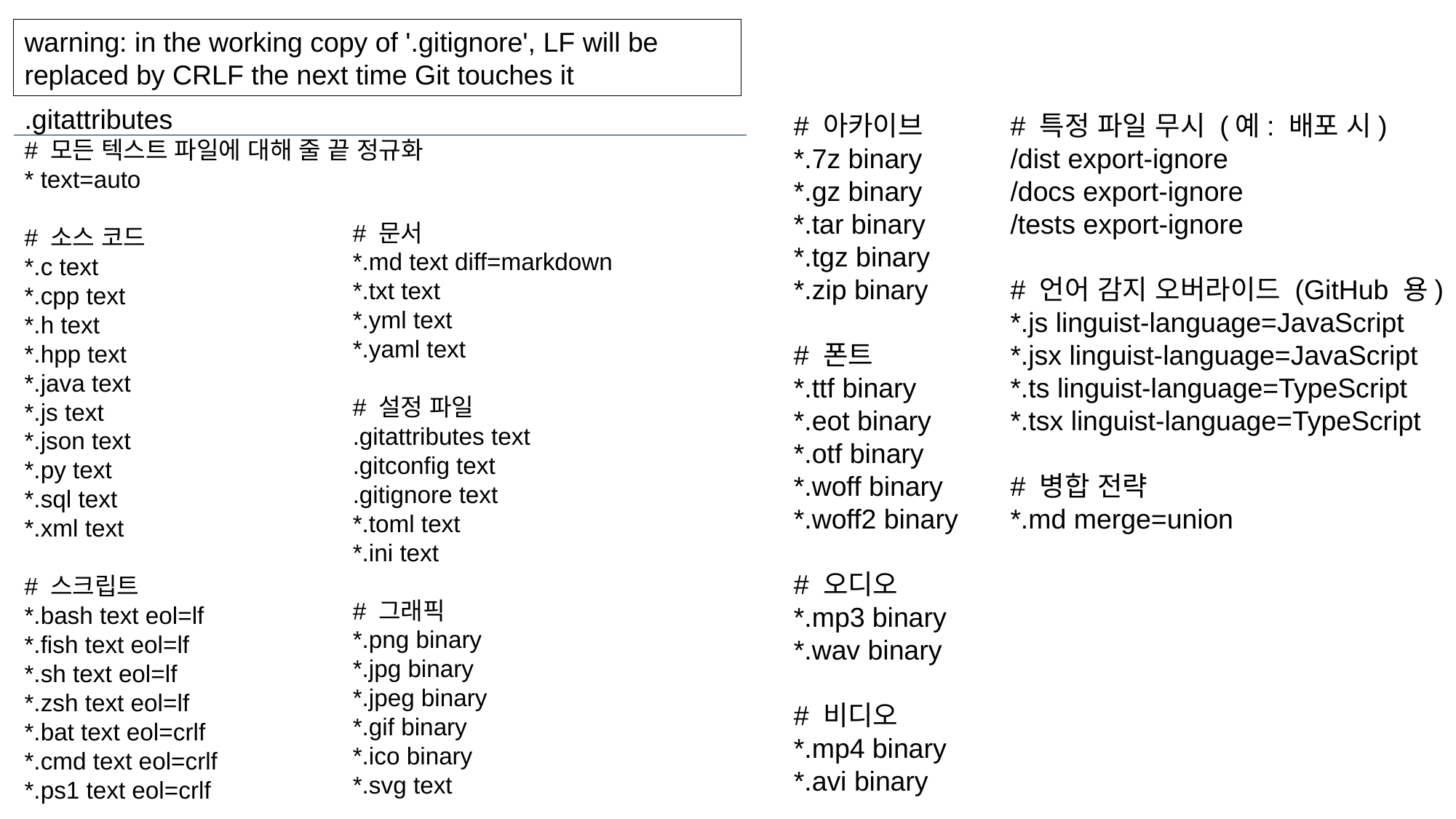

warning: in the working copy of '.gitignore', LF will be replaced by CRLF the next time Git touches it
.gitattributes
# 아카이브
*.7z binary
*.gz binary
*.tar binary
*.tgz binary
*.zip binary

# 폰트
*.ttf binary
*.eot binary
*.otf binary
*.woff binary
*.woff2 binary

# 오디오
*.mp3 binary
*.wav binary

# 비디오
*.mp4 binary
*.avi binary
# 특정 파일 무시 (예: 배포 시)
/dist export-ignore
/docs export-ignore
/tests export-ignore

# 언어 감지 오버라이드 (GitHub 용)
*.js linguist-language=JavaScript
*.jsx linguist-language=JavaScript
*.ts linguist-language=TypeScript
*.tsx linguist-language=TypeScript

# 병합 전략
*.md merge=union
# 모든 텍스트 파일에 대해 줄 끝 정규화
* text=auto

# 소스 코드
*.c text
*.cpp text
*.h text
*.hpp text
*.java text
*.js text
*.json text
*.py text
*.sql text
*.xml text

# 스크립트
*.bash text eol=lf
*.fish text eol=lf
*.sh text eol=lf
*.zsh text eol=lf
*.bat text eol=crlf
*.cmd text eol=crlf
*.ps1 text eol=crlf
# 문서
*.md text diff=markdown
*.txt text
*.yml text
*.yaml text

# 설정 파일
.gitattributes text
.gitconfig text
.gitignore text
*.toml text
*.ini text

# 그래픽
*.png binary
*.jpg binary
*.jpeg binary
*.gif binary
*.ico binary
*.svg text